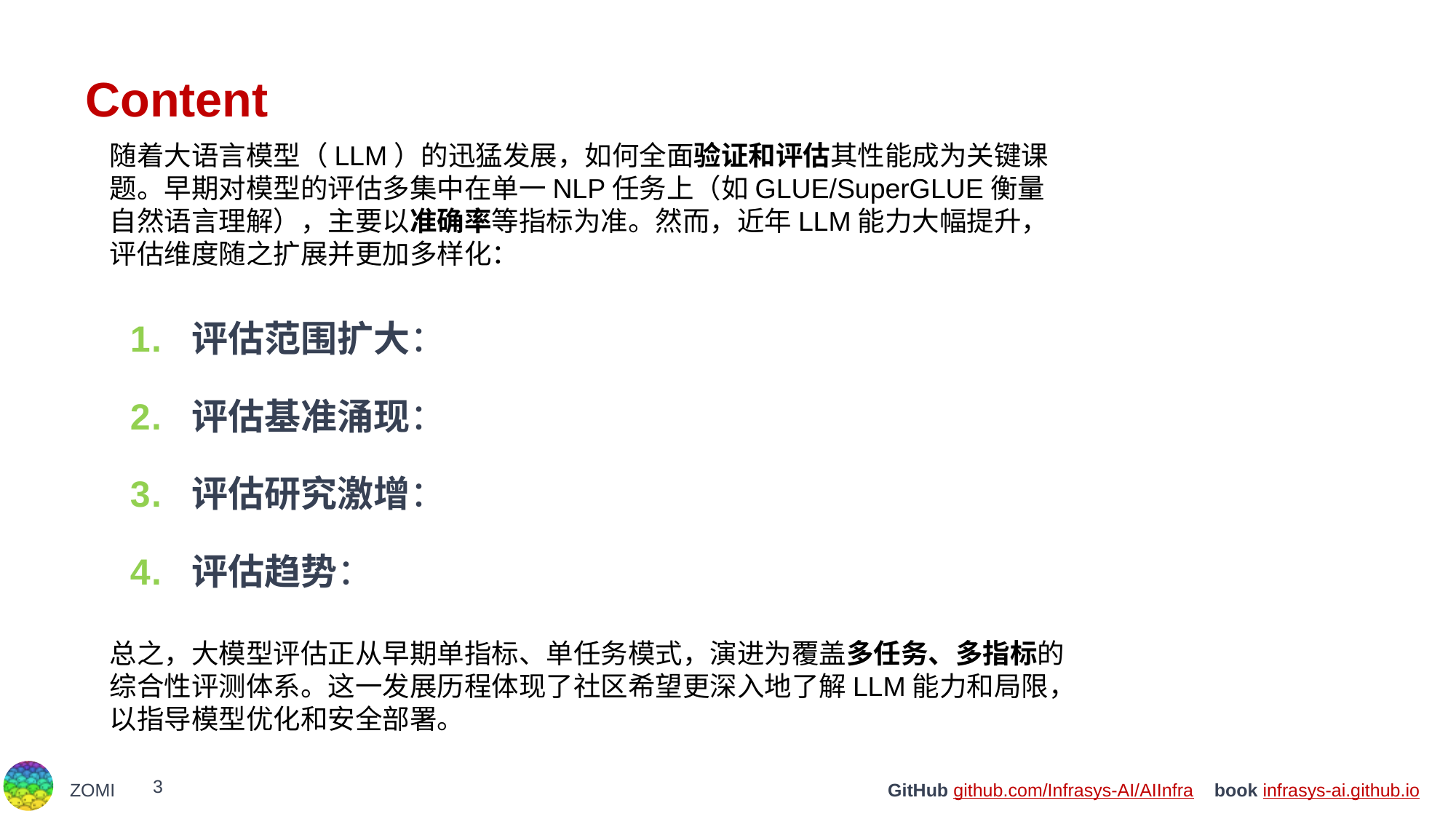

# Content
随着大语言模型（LLM）的迅猛发展，如何全面验证和评估其性能成为关键课题。早期对模型的评估多集中在单一NLP任务上（如GLUE/SuperGLUE衡量自然语言理解），主要以准确率等指标为准。然而，近年LLM能力大幅提升，评估维度随之扩展并更加多样化：
评估范围扩大：
评估基准涌现：
评估研究激增：
评估趋势：
总之，大模型评估正从早期单指标、单任务模式，演进为覆盖多任务、多指标的综合性评测体系。这一发展历程体现了社区希望更深入地了解LLM能力和局限，以指导模型优化和安全部署。